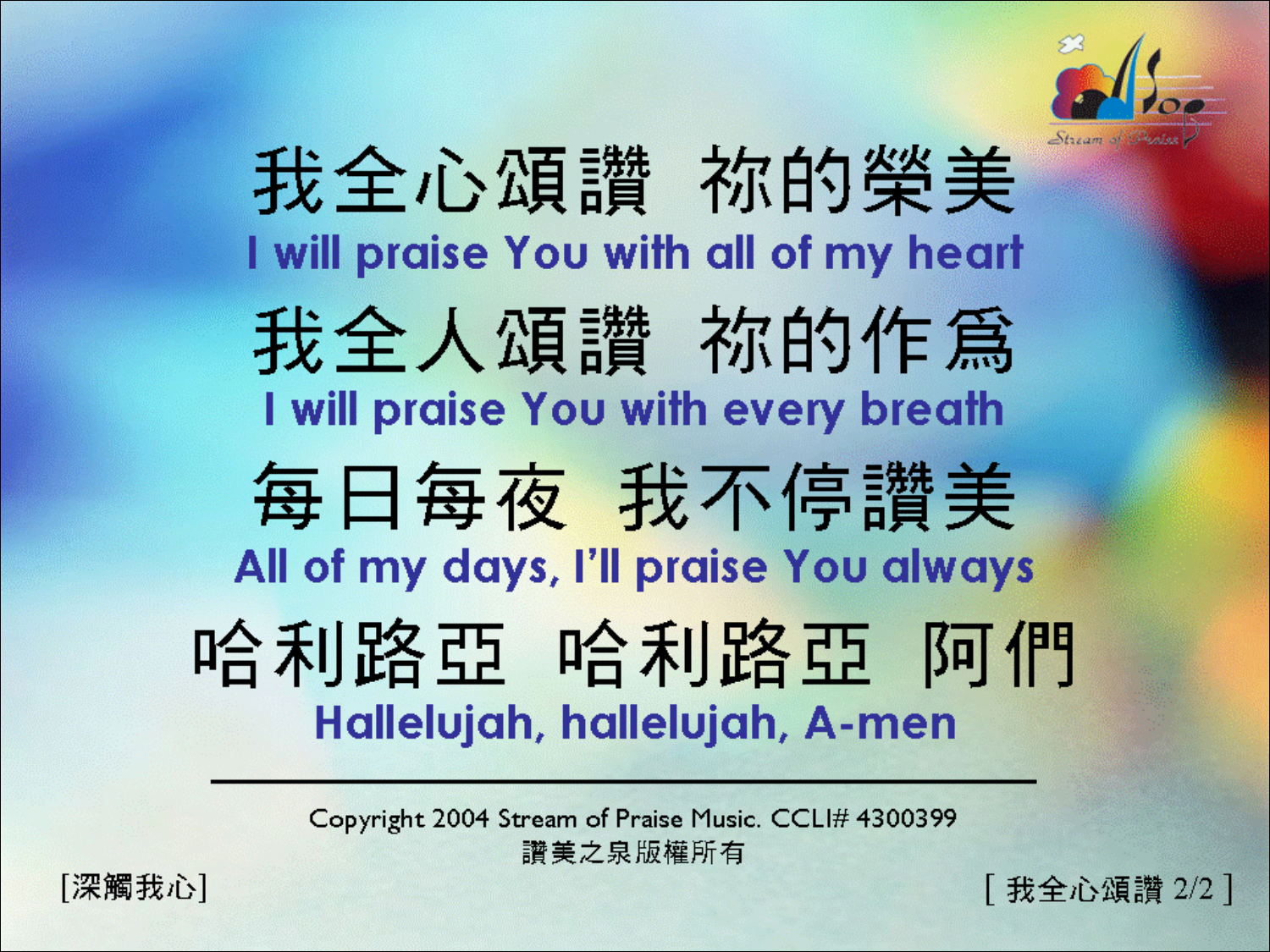

# 我全心頌讚 <2/2>                       I Will Praise You